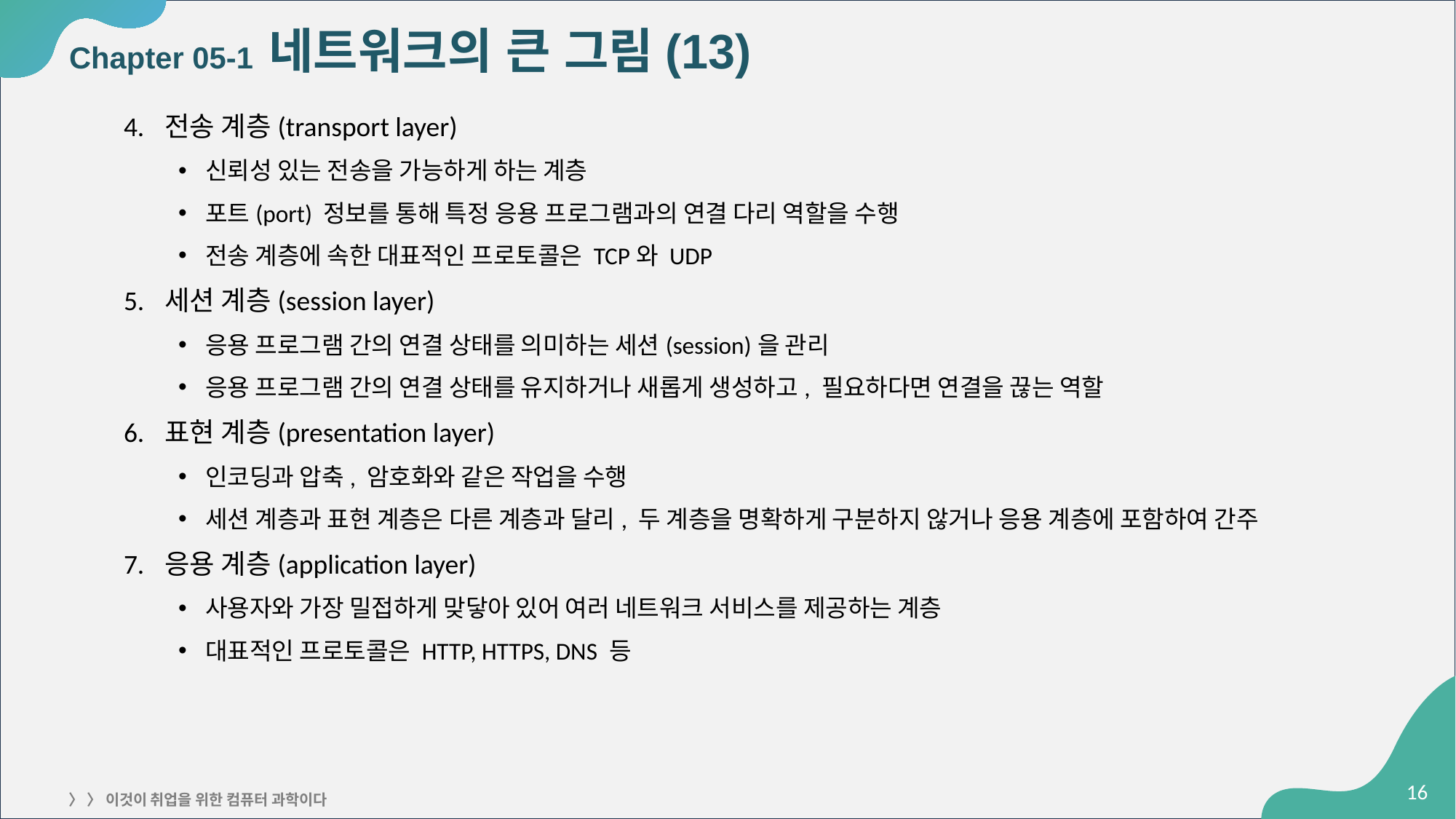

# Chapter 05-1 네트워크의 큰 그림(13)
전송 계층(transport layer)
신뢰성 있는 전송을 가능하게 하는 계층
포트(port) 정보를 통해 특정 응용 프로그램과의 연결 다리 역할을 수행
전송 계층에 속한 대표적인 프로토콜은 TCP와 UDP
세션 계층(session layer)
응용 프로그램 간의 연결 상태를 의미하는 세션(session)을 관리
응용 프로그램 간의 연결 상태를 유지하거나 새롭게 생성하고, 필요하다면 연결을 끊는 역할
표현 계층(presentation layer)
인코딩과 압축, 암호화와 같은 작업을 수행
세션 계층과 표현 계층은 다른 계층과 달리, 두 계층을 명확하게 구분하지 않거나 응용 계층에 포함하여 간주
응용 계층(application layer)
사용자와 가장 밀접하게 맞닿아 있어 여러 네트워크 서비스를 제공하는 계층
대표적인 프로토콜은 HTTP, HTTPS, DNS 등
16
〉 〉 이것이 취업을 위한 컴퓨터 과학이다